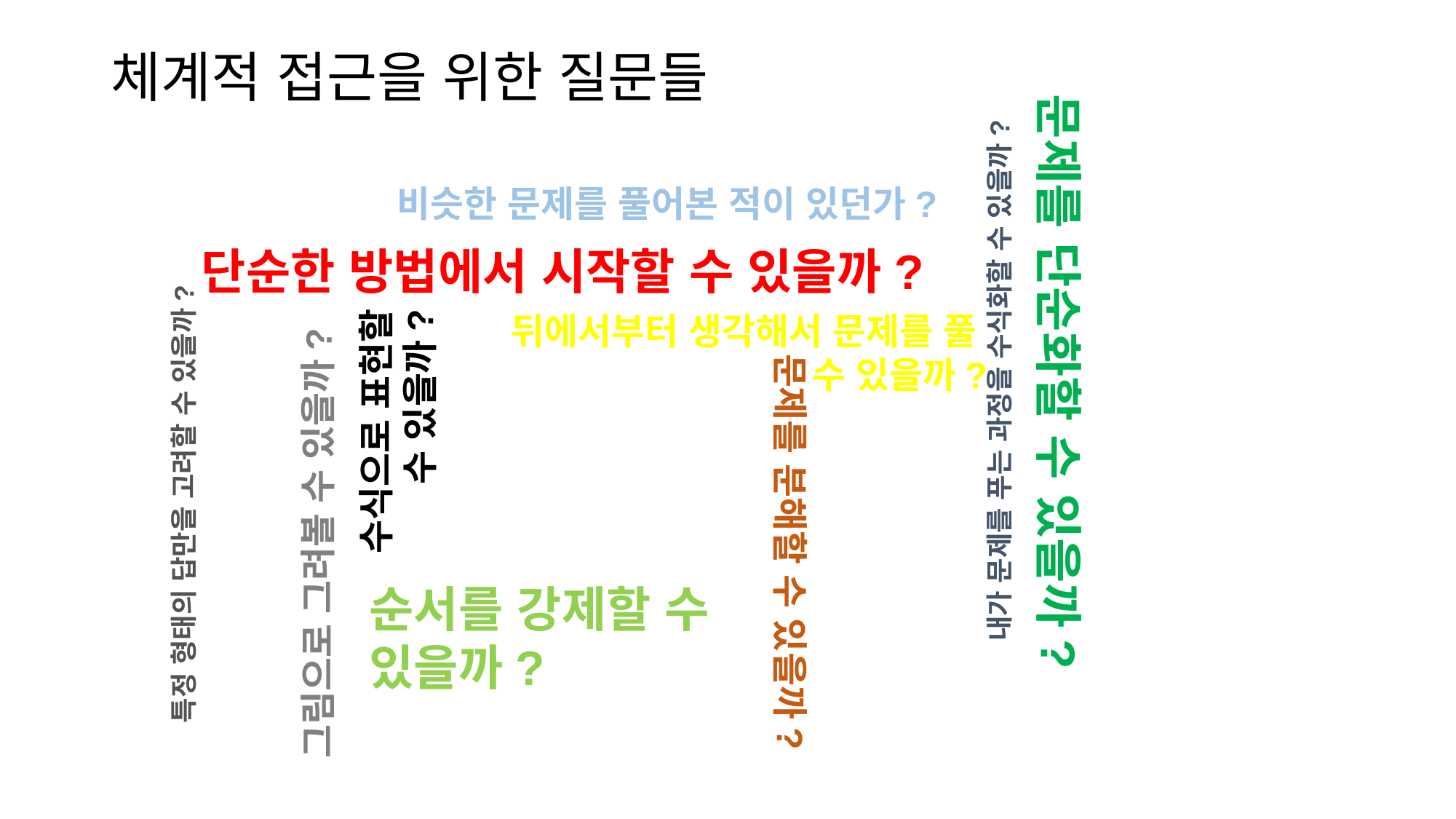

# 체계적 접근을 위한 질문들
비슷한 문제를 풀어본 적이 있던가?
단순한 방법에서 시작할 수 있을까?
뒤에서부터 생각해서 문제를 풀
수 있을까?
내가 문제를 푸는 과정을 수식화할 수 있을까?
문제를 단순화할 수 있을까?
수식으로 표현할
 수 있을까?
특정 형태의 답만을 고려할 수 있을까?
그림으로 그려볼 수 있을까?
순서를 강제할 수
있을까?
문제를 분해할 수 있을까?